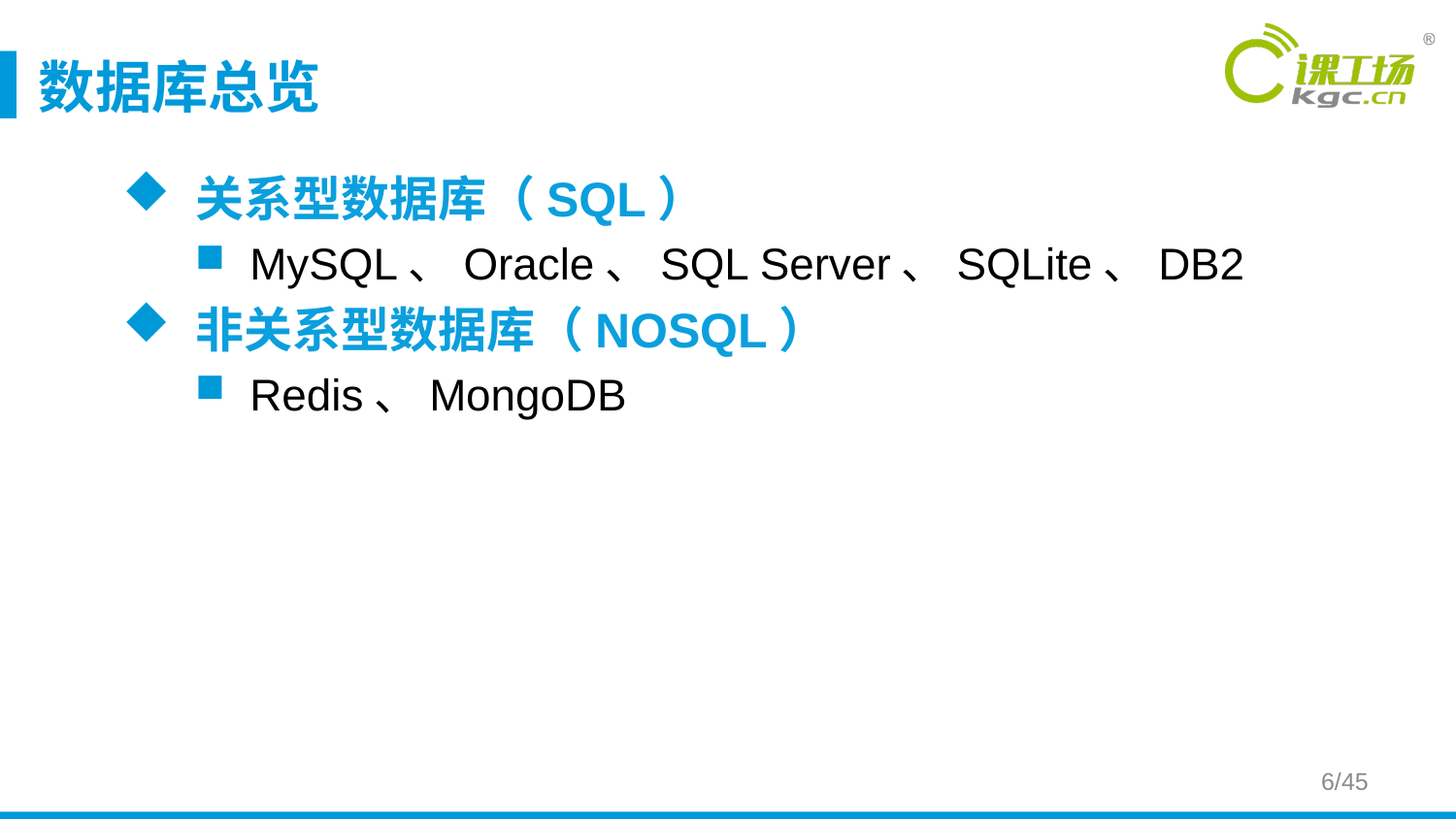

# 数据库总览
关系型数据库（SQL）
MySQL、Oracle、SQL Server、SQLite、DB2
非关系型数据库（NOSQL）
Redis、MongoDB
6/45